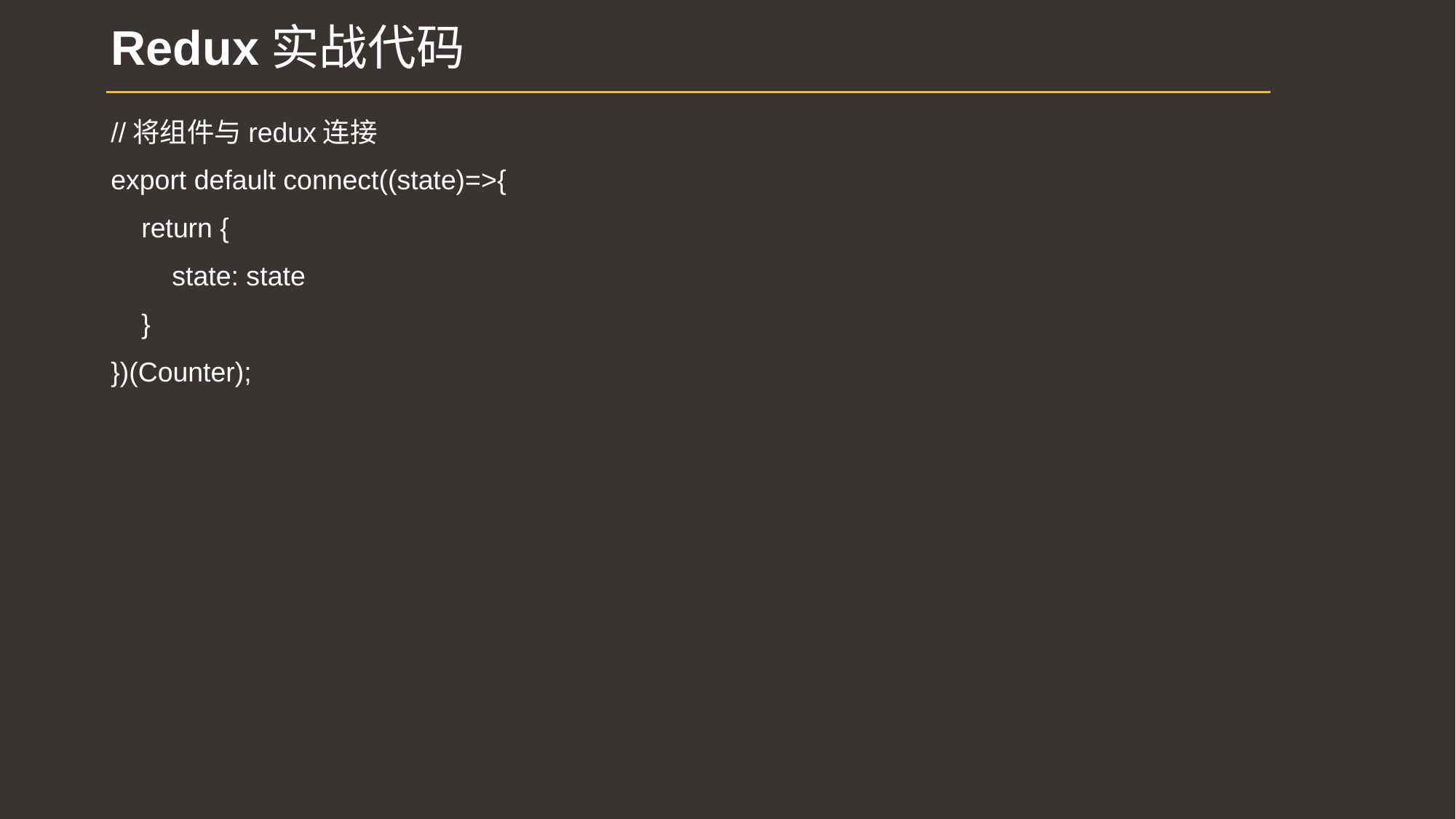

# Redux实战代码
//将组件与redux连接
export default connect((state)=>{
    return {
        state: state
    }
})(Counter);